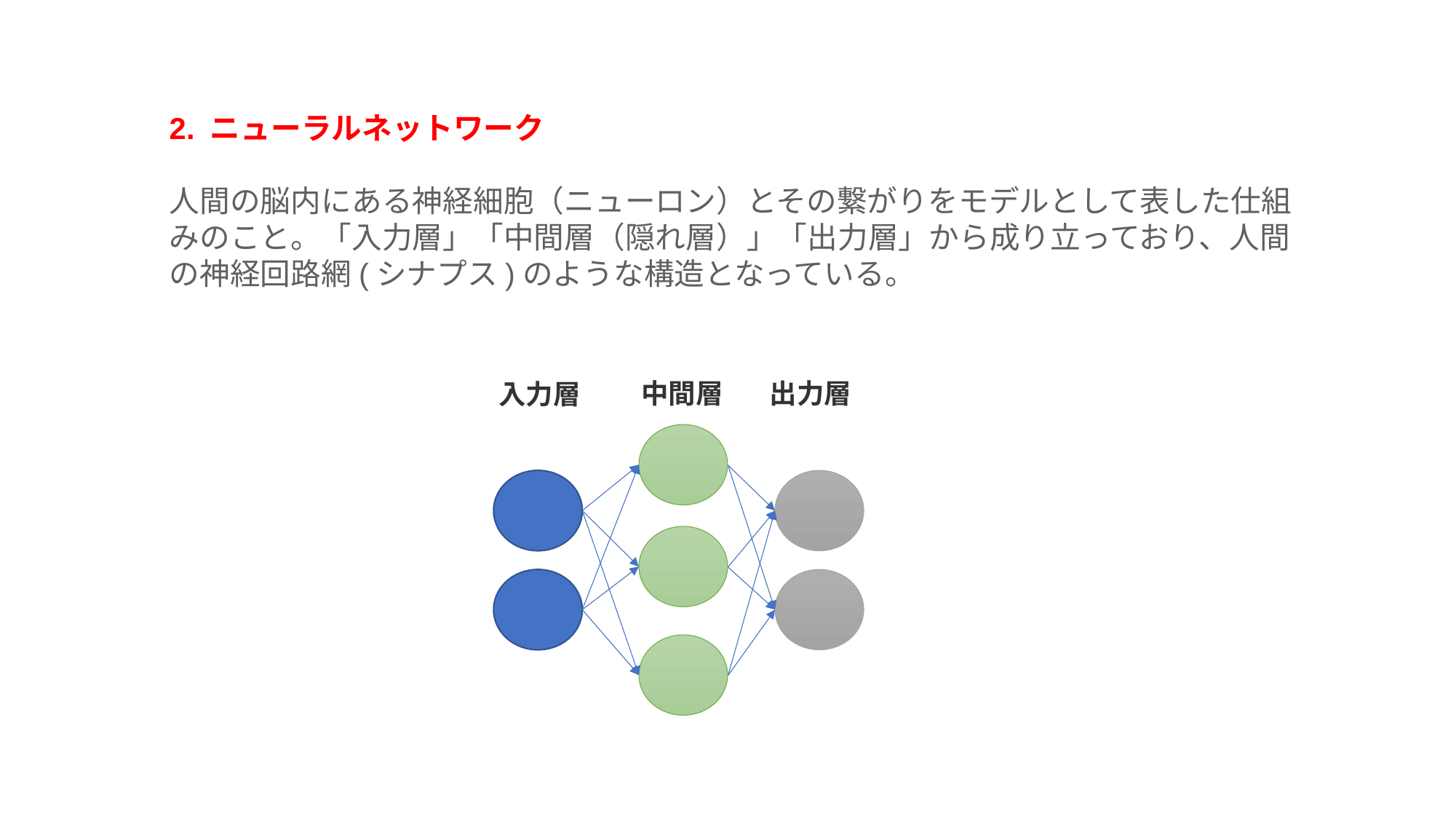

2. ニューラルネットワーク

人間の脳内にある神経細胞（ニューロン）とその繋がりをモデルとして表した仕組みのこと。「入力層」「中間層（隠れ層）」「出力層」から成り立っており、人間の神経回路網(シナプス)のような構造となっている。
中間層
出力層
入力層